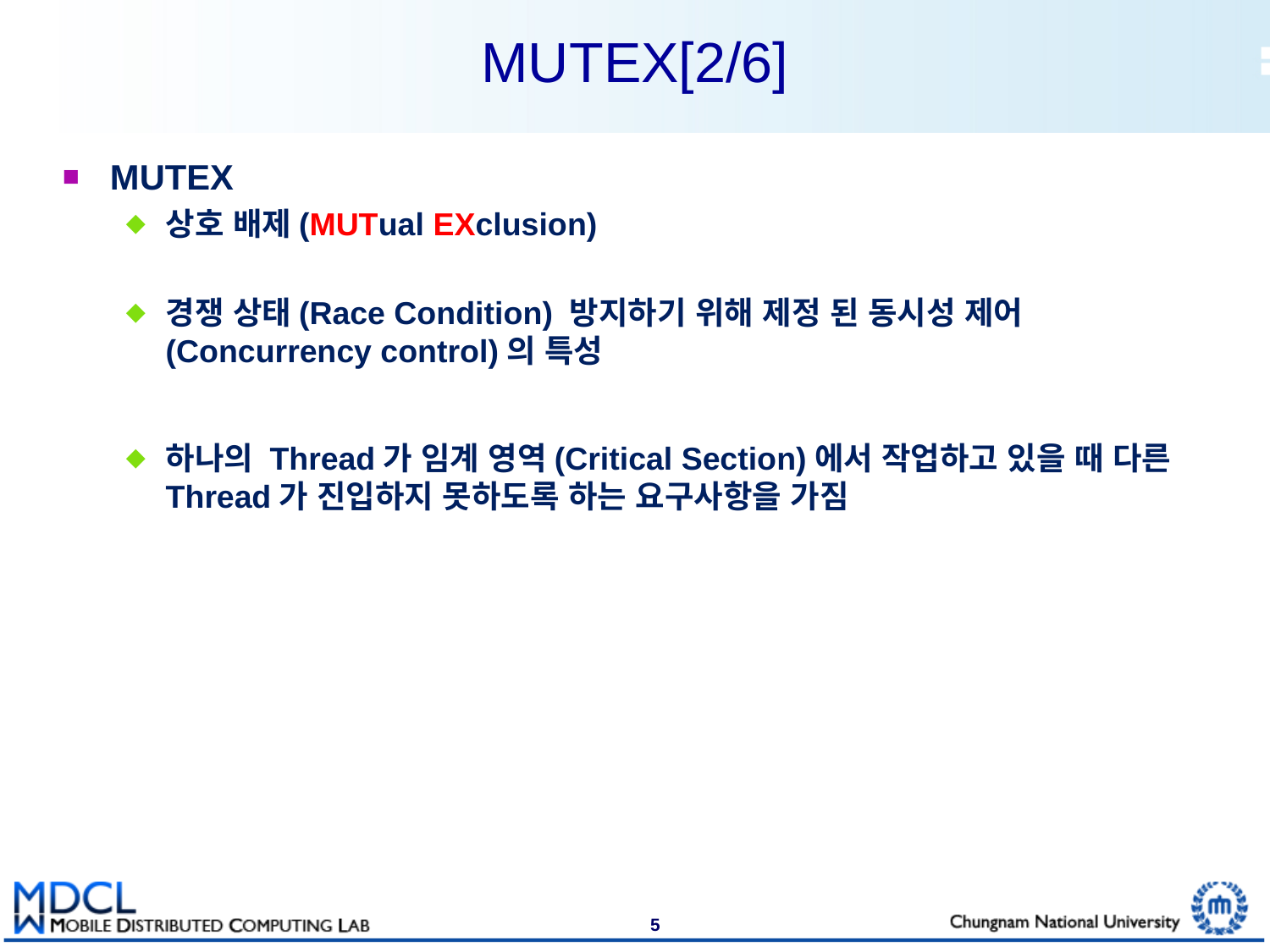

# MUTEX[2/6]
MUTEX
상호 배제(MUTual EXclusion)

경쟁 상태(Race Condition) 방지하기 위해 제정 된 동시성 제어(Concurrency control)의 특성

하나의 Thread가 임계 영역(Critical Section)에서 작업하고 있을 때 다른 Thread가 진입하지 못하도록 하는 요구사항을 가짐